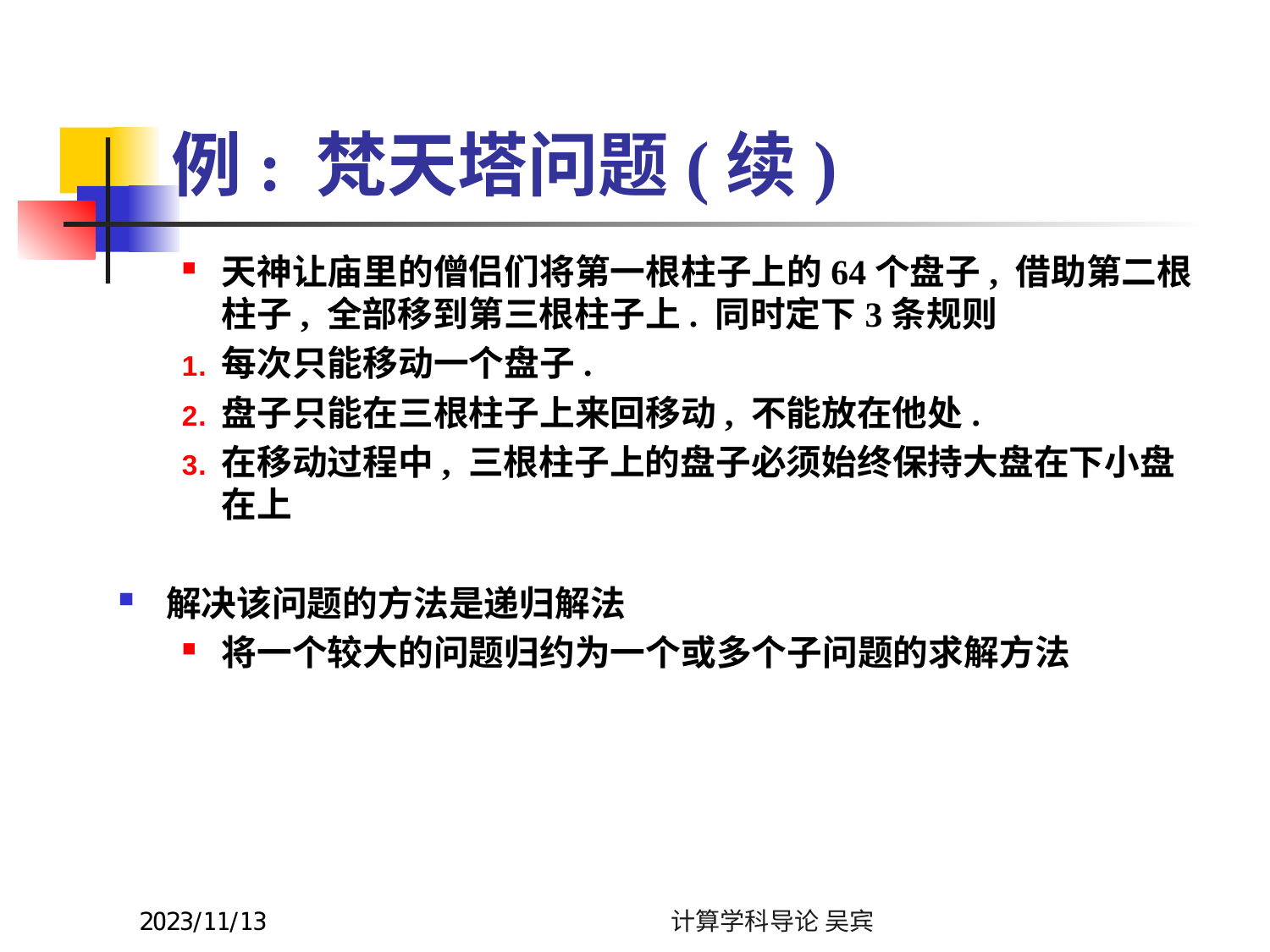

# 例: 梵天塔问题(续)
天神让庙里的僧侣们将第一根柱子上的64个盘子, 借助第二根柱子, 全部移到第三根柱子上. 同时定下3条规则
每次只能移动一个盘子.
盘子只能在三根柱子上来回移动, 不能放在他处.
在移动过程中, 三根柱子上的盘子必须始终保持大盘在下小盘在上

解决该问题的方法是递归解法
将一个较大的问题归约为一个或多个子问题的求解方法

2023/11/13
计算学科导论 吴宾